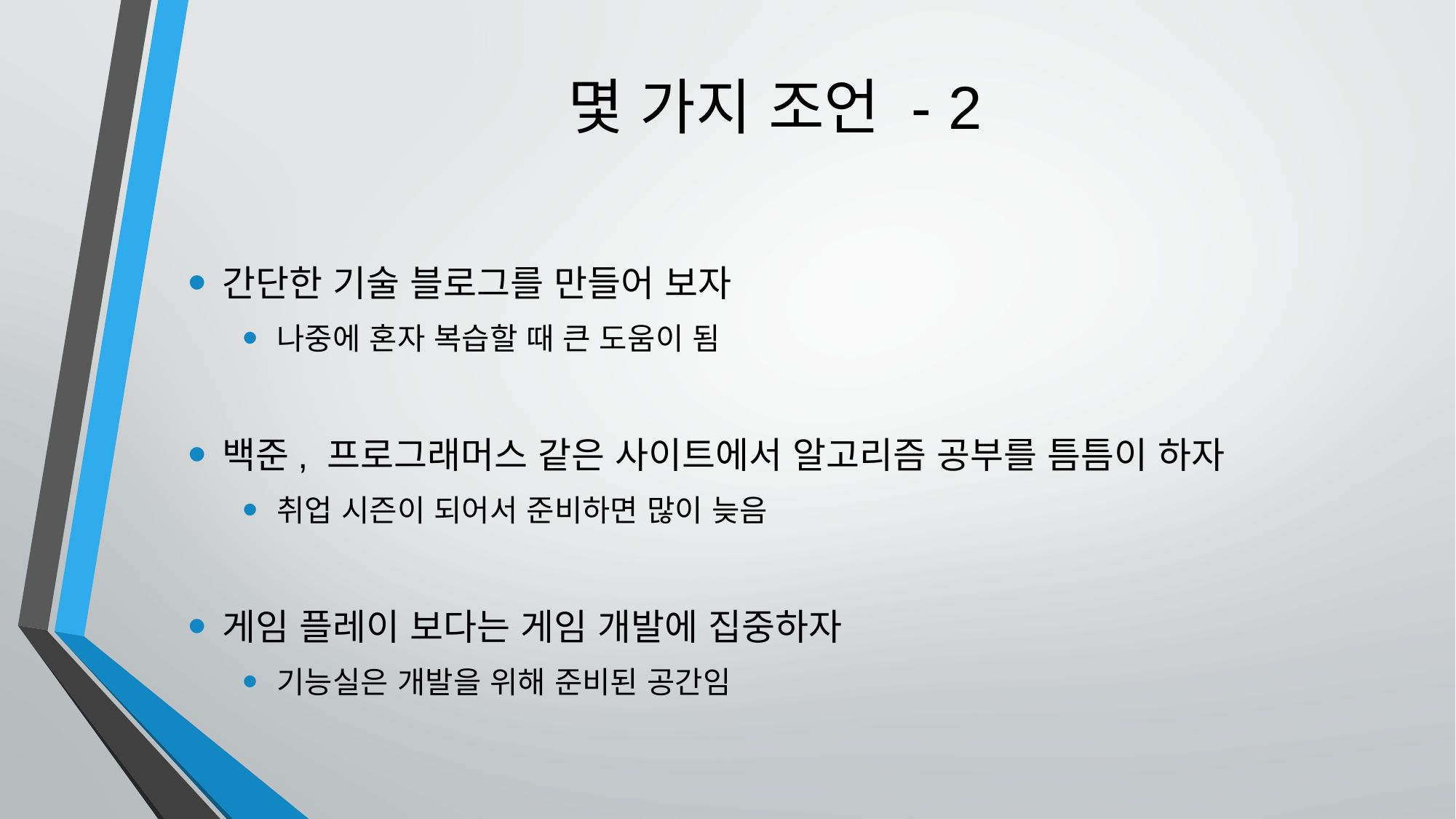

# 몇 가지 조언 - 2
간단한 기술 블로그를 만들어 보자
나중에 혼자 복습할 때 큰 도움이 됨

백준, 프로그래머스 같은 사이트에서 알고리즘 공부를 틈틈이 하자
취업 시즌이 되어서 준비하면 많이 늦음

게임 플레이 보다는 게임 개발에 집중하자
기능실은 개발을 위해 준비된 공간임